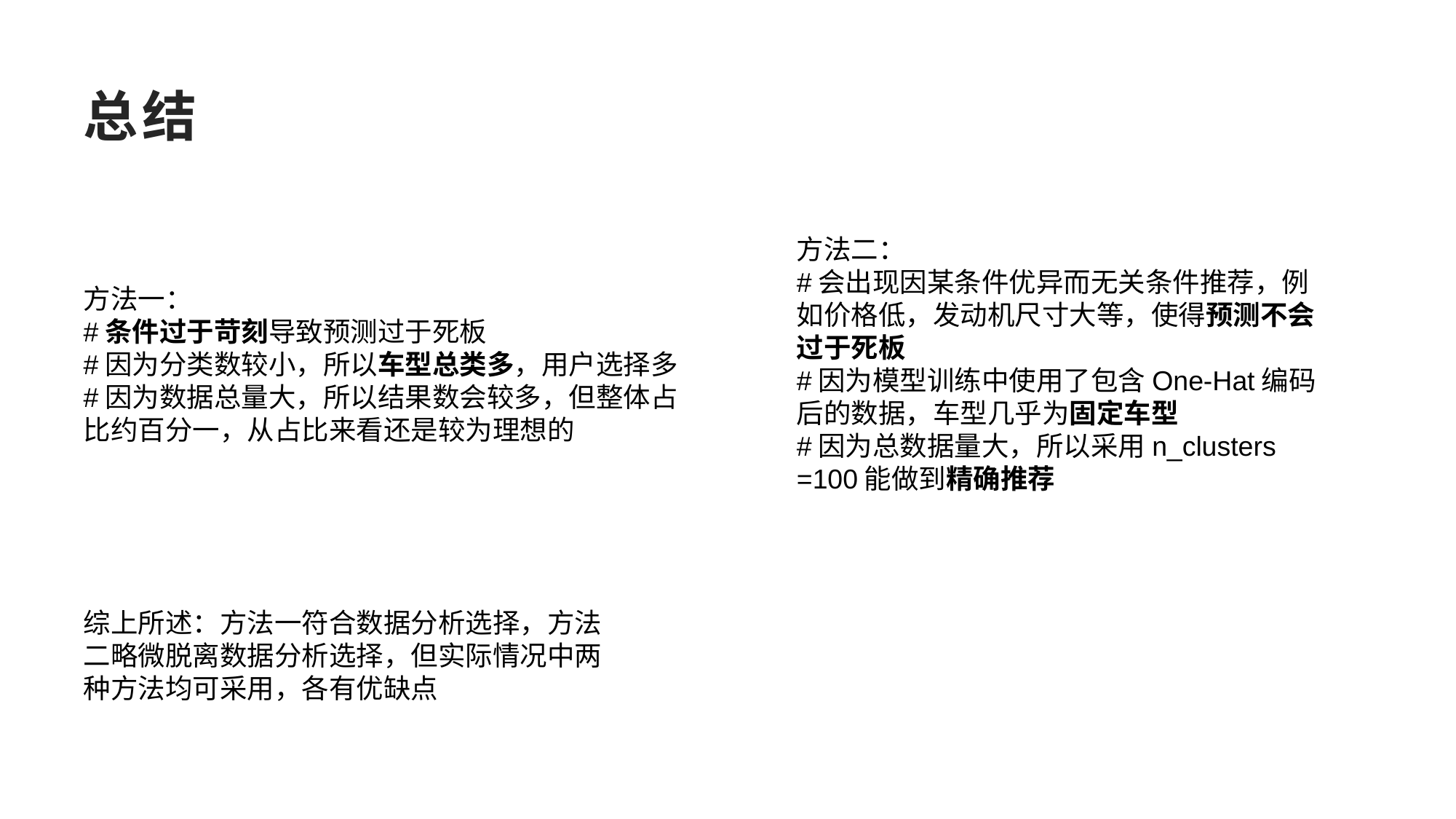

# 总结
方法二：
#会出现因某条件优异而无关条件推荐，例如价格低，发动机尺寸大等，使得预测不会过于死板
#因为模型训练中使用了包含One-Hat编码后的数据，车型几乎为固定车型
#因为总数据量大，所以采用n_clusters =100能做到精确推荐
方法一：
#条件过于苛刻导致预测过于死板
#因为分类数较小，所以车型总类多，用户选择多
#因为数据总量大，所以结果数会较多，但整体占比约百分一，从占比来看还是较为理想的
综上所述：方法一符合数据分析选择，方法二略微脱离数据分析选择，但实际情况中两种方法均可采用，各有优缺点